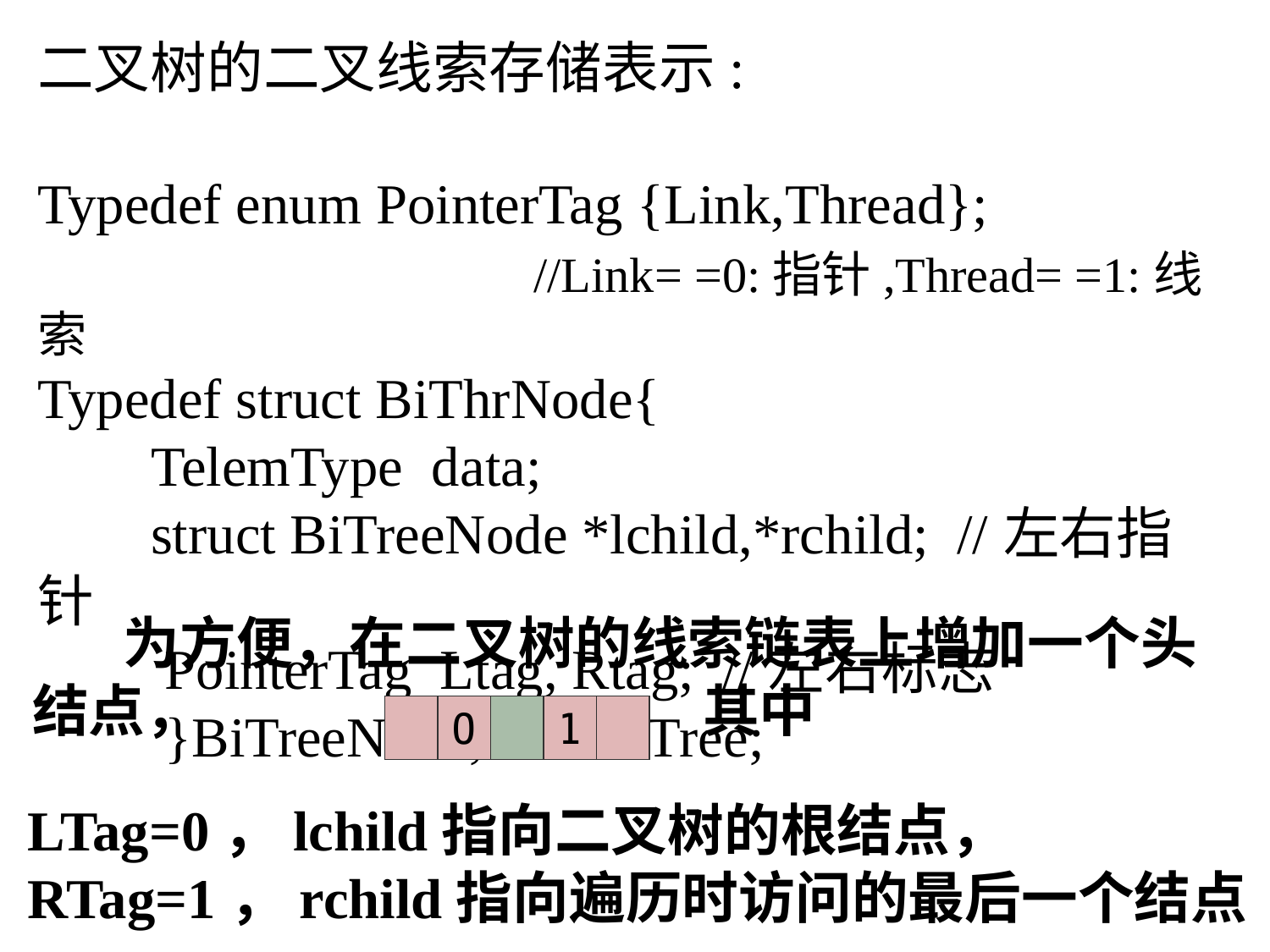

二叉树的二叉线索存储表示:
Typedef enum PointerTag {Link,Thread};
                                   //Link= =0:指针,Thread= =1:线索
Typedef struct BiThrNode{
        TelemType  data;
        struct BiTreeNode *lchild,*rchild;  //左右指针
         PointerTag  Ltag, Rtag;  //左右标志
         }BiTreeNode,*BiThrTree;
      为方便，在二叉树的线索链表上增加一个头结点，                                       其中

0

1

LTag=0，lchild指向二叉树的根结点，
RTag=1，rchild指向遍历时访问的最后一个结点